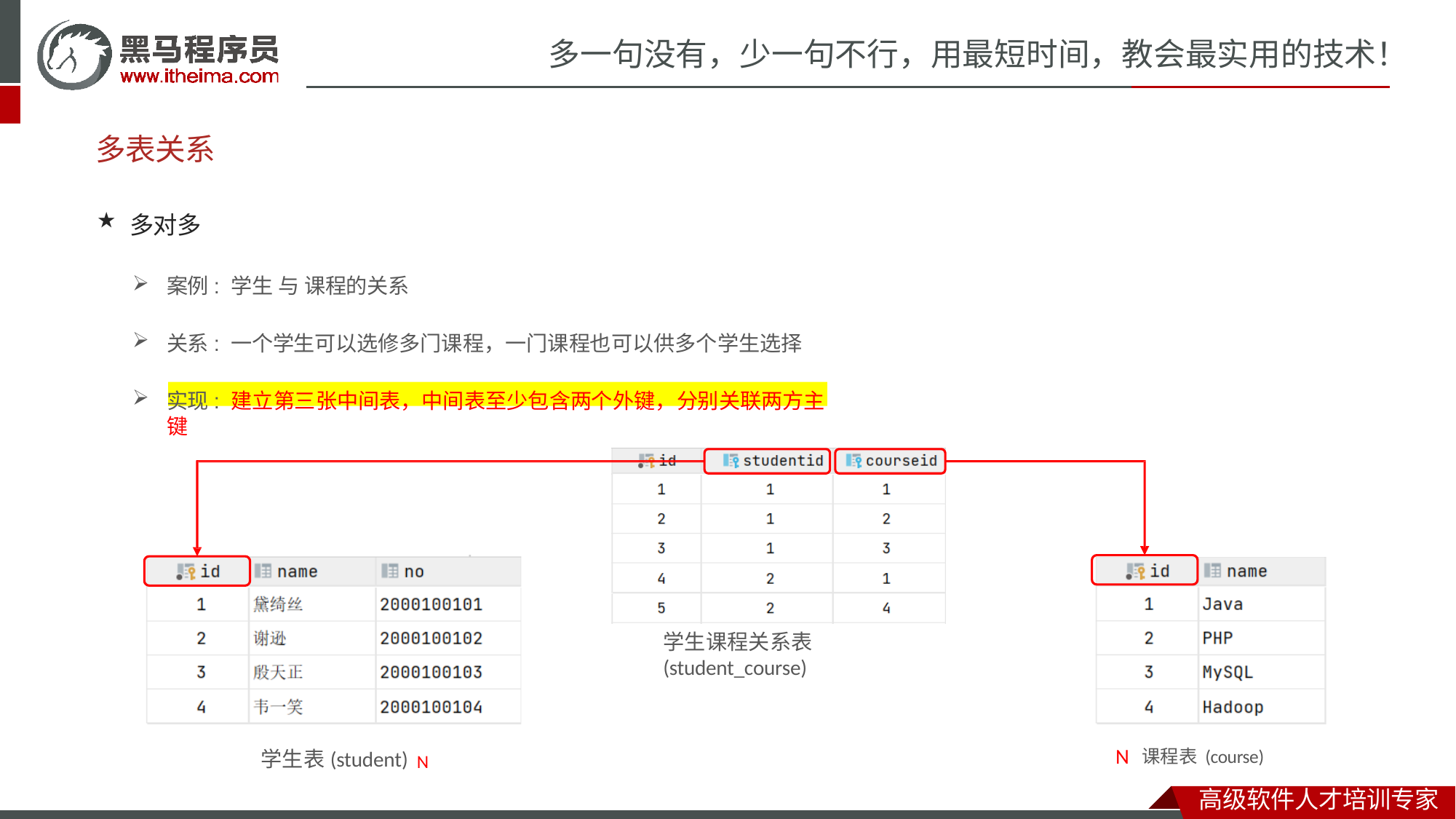

# 多一句没有，少一句不行，用最短时间，教会最实用的技术！

多表关系

多对多

案例: 学生与 课程的关系

关系: 一个学生可以选修多门课程，一门课程也可以供多个学生选择

实现: 建立第三张中间表，中间表至少包含两个外键，分别关联两方主键

学生课程关系表(student_course)
N 课程表(course)
学生表(student) N
高级软件人才培训专家